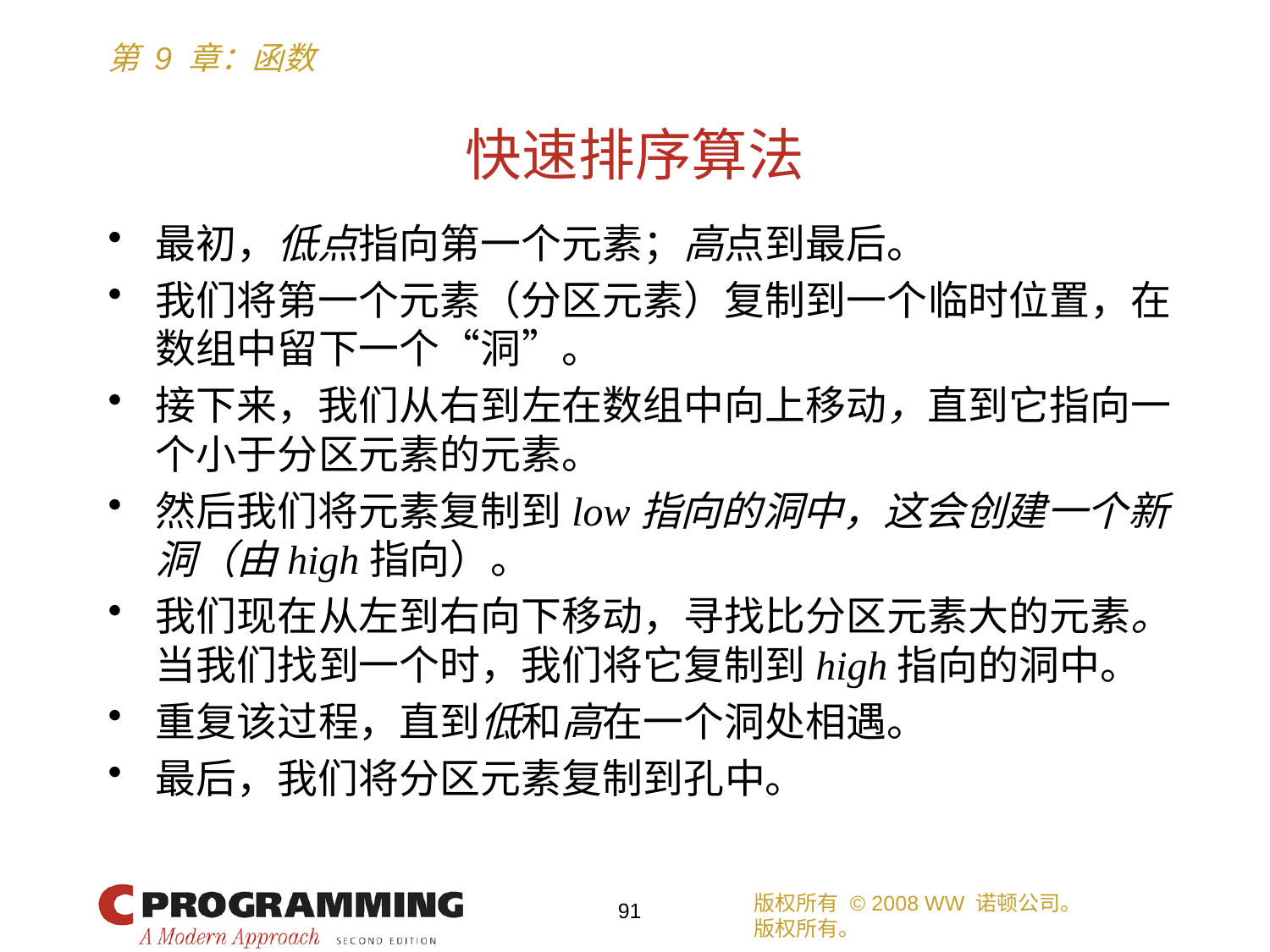

# 快速排序算法
最初，低点指向第一个元素；高点到最后。
我们将第一个元素（分区元素）复制到一个临时位置，在数组中留下一个“洞”。
接下来，我们从右到左在数组中向上移动，直到它指向一个小于分区元素的元素。
然后我们将元素复制到low指向的洞中，这会创建一个新洞（由high指向）。
我们现在从左到右向下移动，寻找比分区元素大的元素。当我们找到一个时，我们将它复制到high指向的洞中。
重复该过程，直到低和高在一个洞处相遇。
最后，我们将分区元素复制到孔中。
版权所有 © 2008 WW 诺顿公司。
版权所有。
91